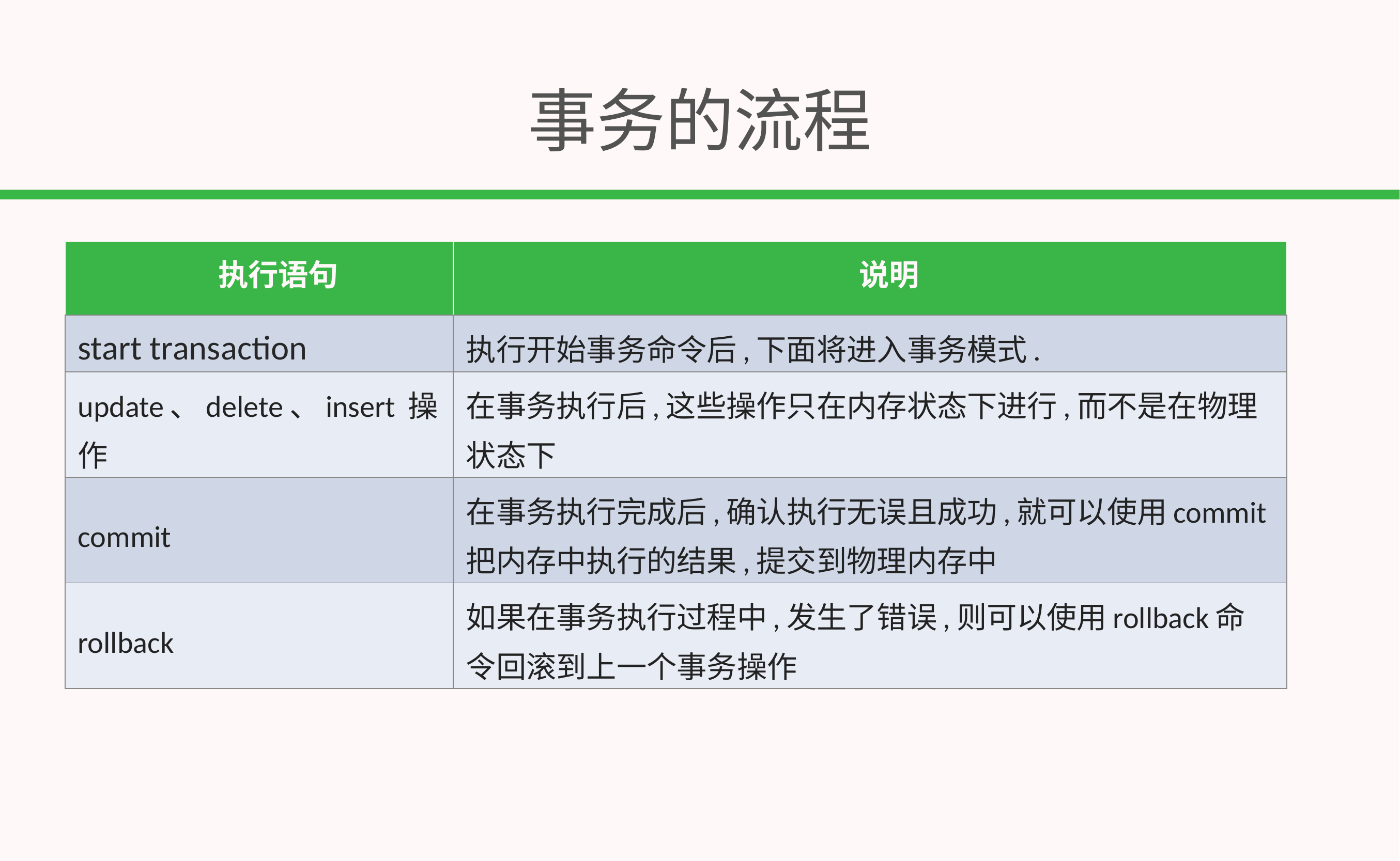

# 事务的流程
| 执行语句 | 说明 |
| --- | --- |
| start transaction | 执行开始事务命令后,下面将进入事务模式. |
| update、delete、insert 操作 | 在事务执行后,这些操作只在内存状态下进行,而不是在物理状态下 |
| commit | 在事务执行完成后,确认执行无误且成功,就可以使用commit把内存中执行的结果,提交到物理内存中 |
| rollback | 如果在事务执行过程中,发生了错误,则可以使用rollback命令回滚到上一个事务操作 |